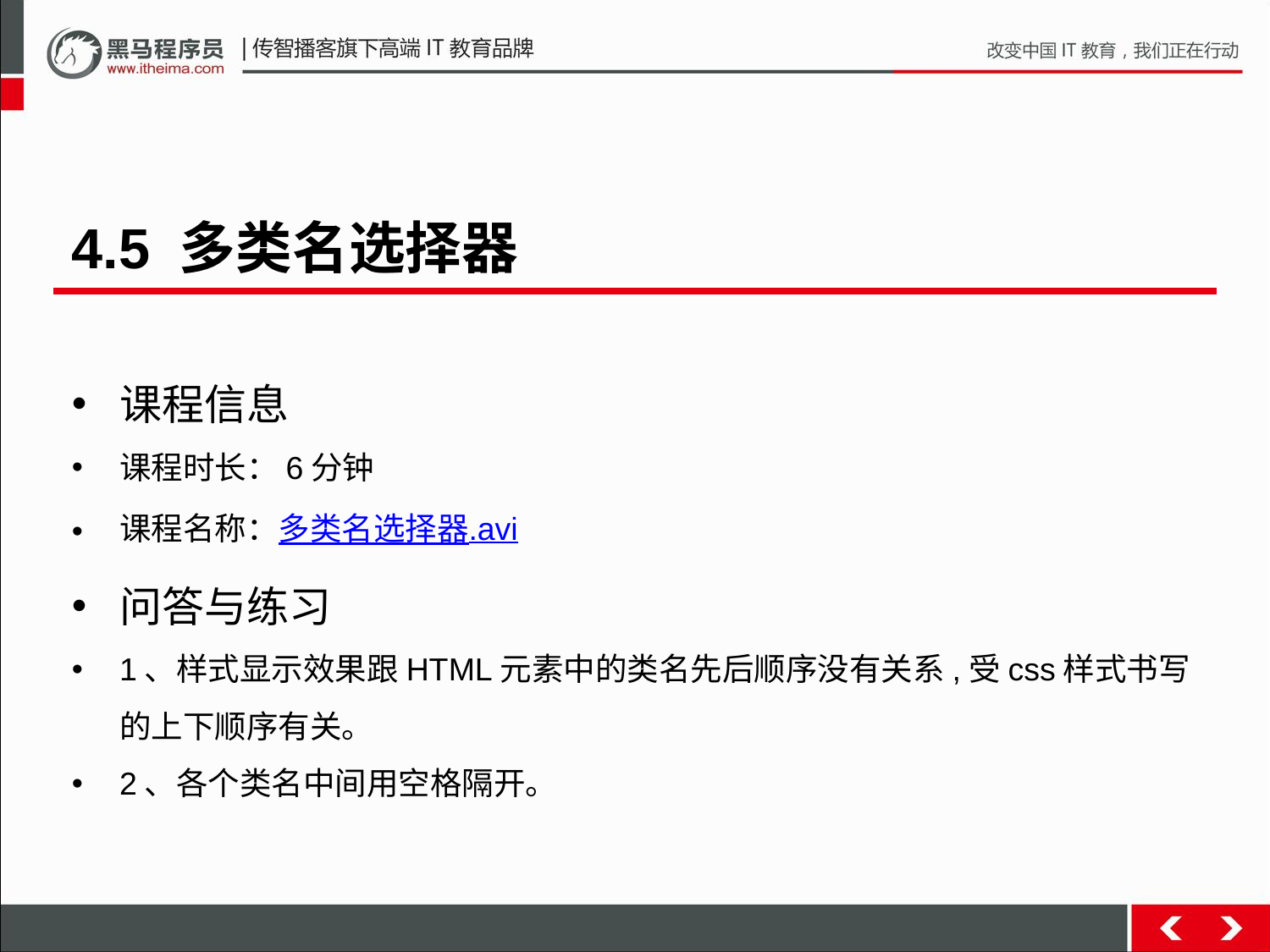

4.5 多类名选择器
课程信息
课程时长：6分钟
课程名称：多类名选择器.avi
问答与练习
1、样式显示效果跟HTML元素中的类名先后顺序没有关系,受css样式书写的上下顺序有关。
2、各个类名中间用空格隔开。